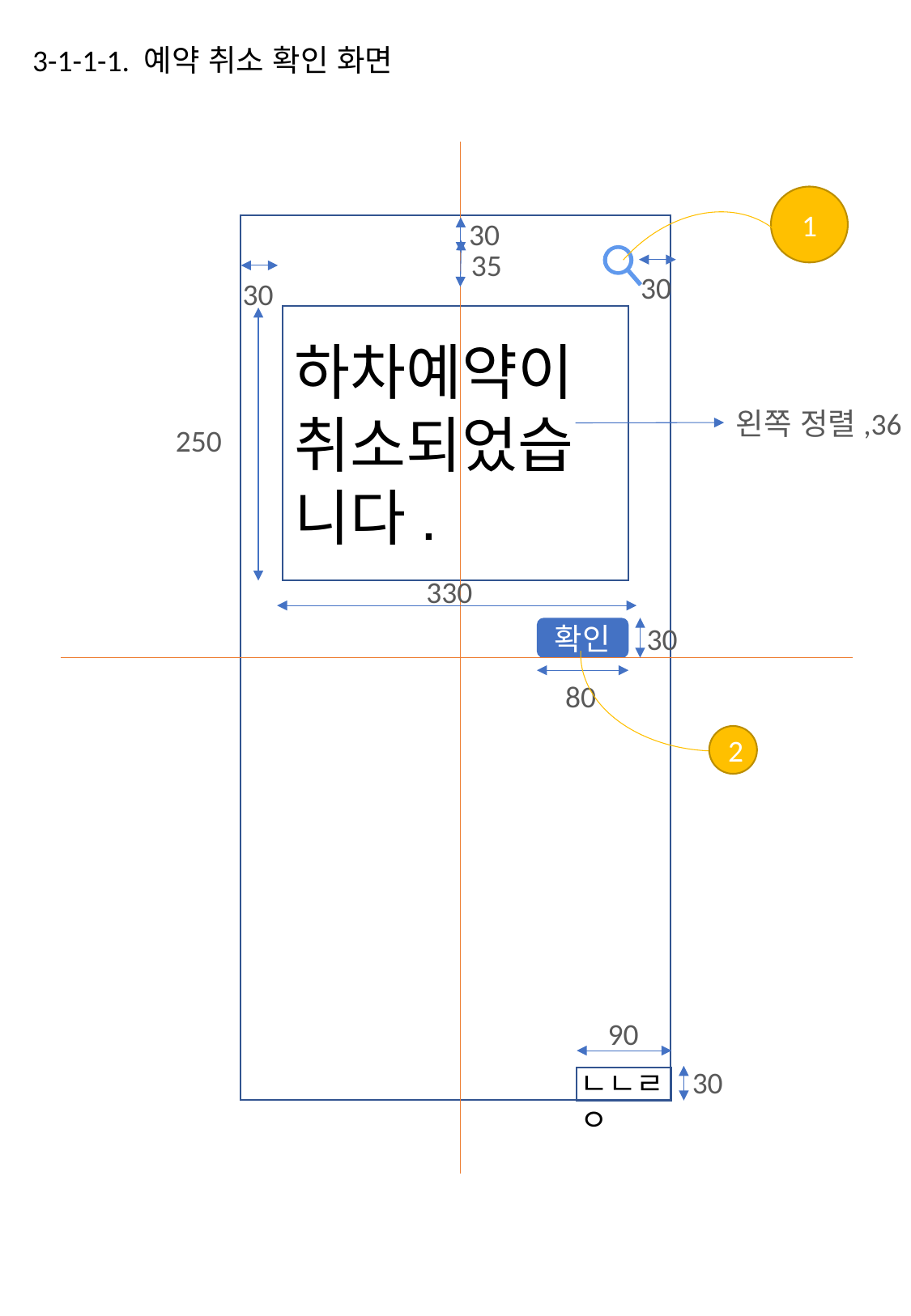

3-1-1-1. 예약 취소 확인 화면
1

30

30
35
30

하차예약이 취소되었습니다.
250
왼쪽 정렬,36
330

30
확인
80
2
90
30
ㄴㄴㄹㅇ